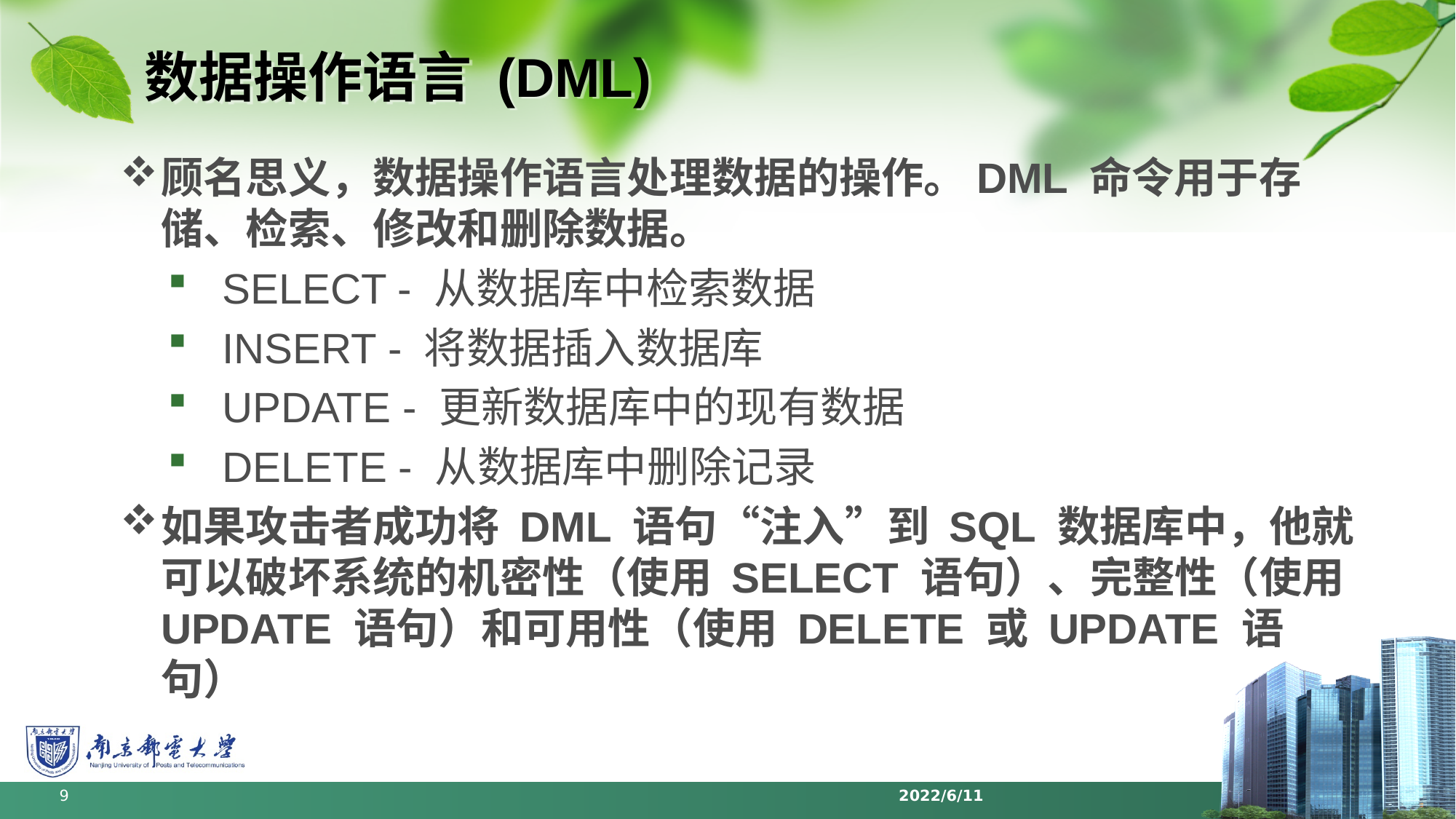

# 数据操作语言 (DML)
顾名思义，数据操作语言处理数据的操作。DML 命令用于存储、检索、修改和删除数据。
SELECT - 从数据库中检索数据
INSERT - 将数据插入数据库
UPDATE - 更新数据库中的现有数据
DELETE - 从数据库中删除记录
如果攻击者成功将 DML 语句“注入”到 SQL 数据库中，他就可以破坏系统的机密性（使用 SELECT 语句）、完整性（使用 UPDATE 语句）和可用性（使用 DELETE 或 UPDATE 语句）

9
2022/6/11